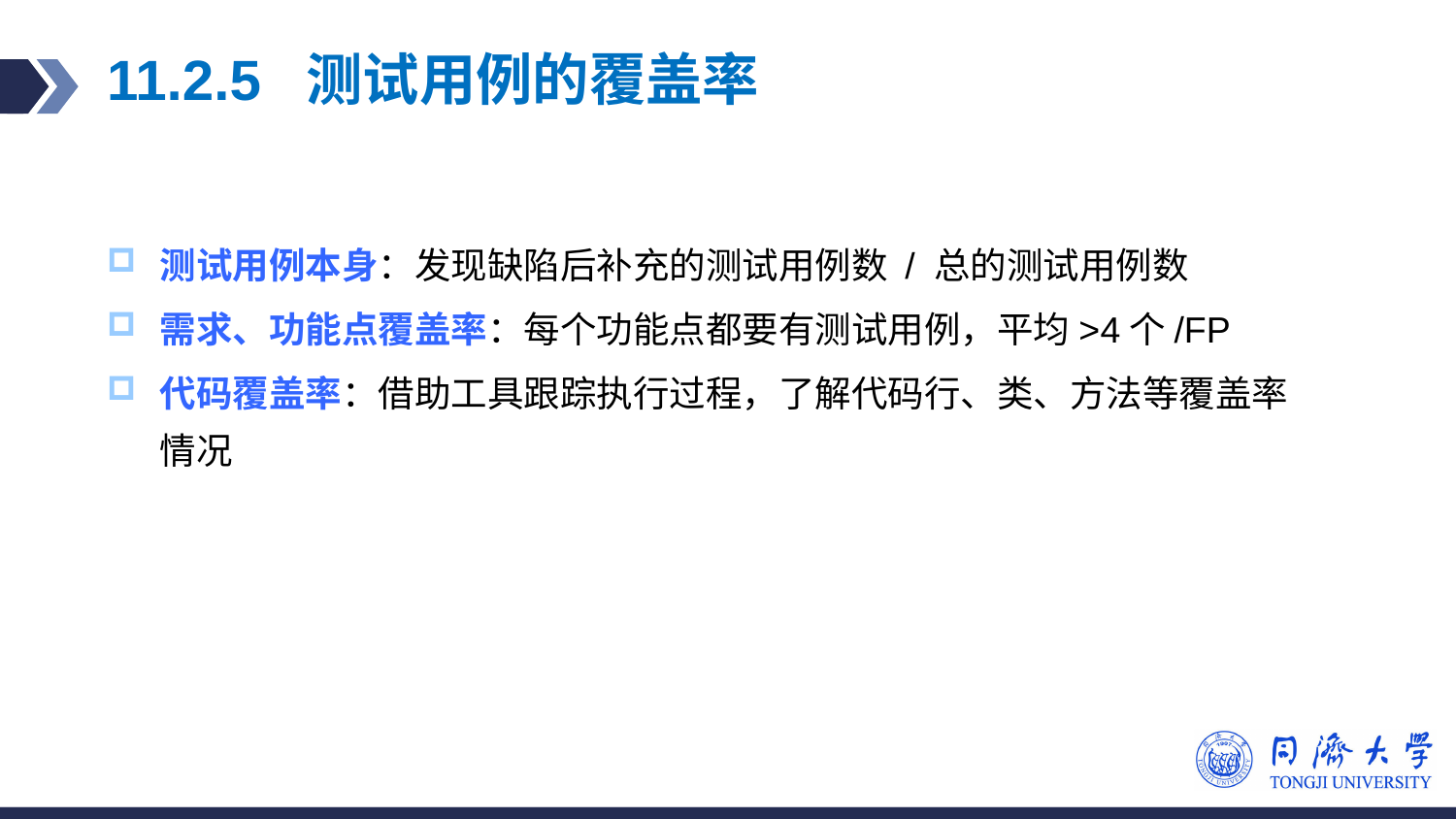

# 11.2.5  测试用例的覆盖率
测试用例本身：发现缺陷后补充的测试用例数 / 总的测试用例数
需求、功能点覆盖率：每个功能点都要有测试用例，平均>4个/FP
代码覆盖率：借助工具跟踪执行过程，了解代码行、类、方法等覆盖率情况